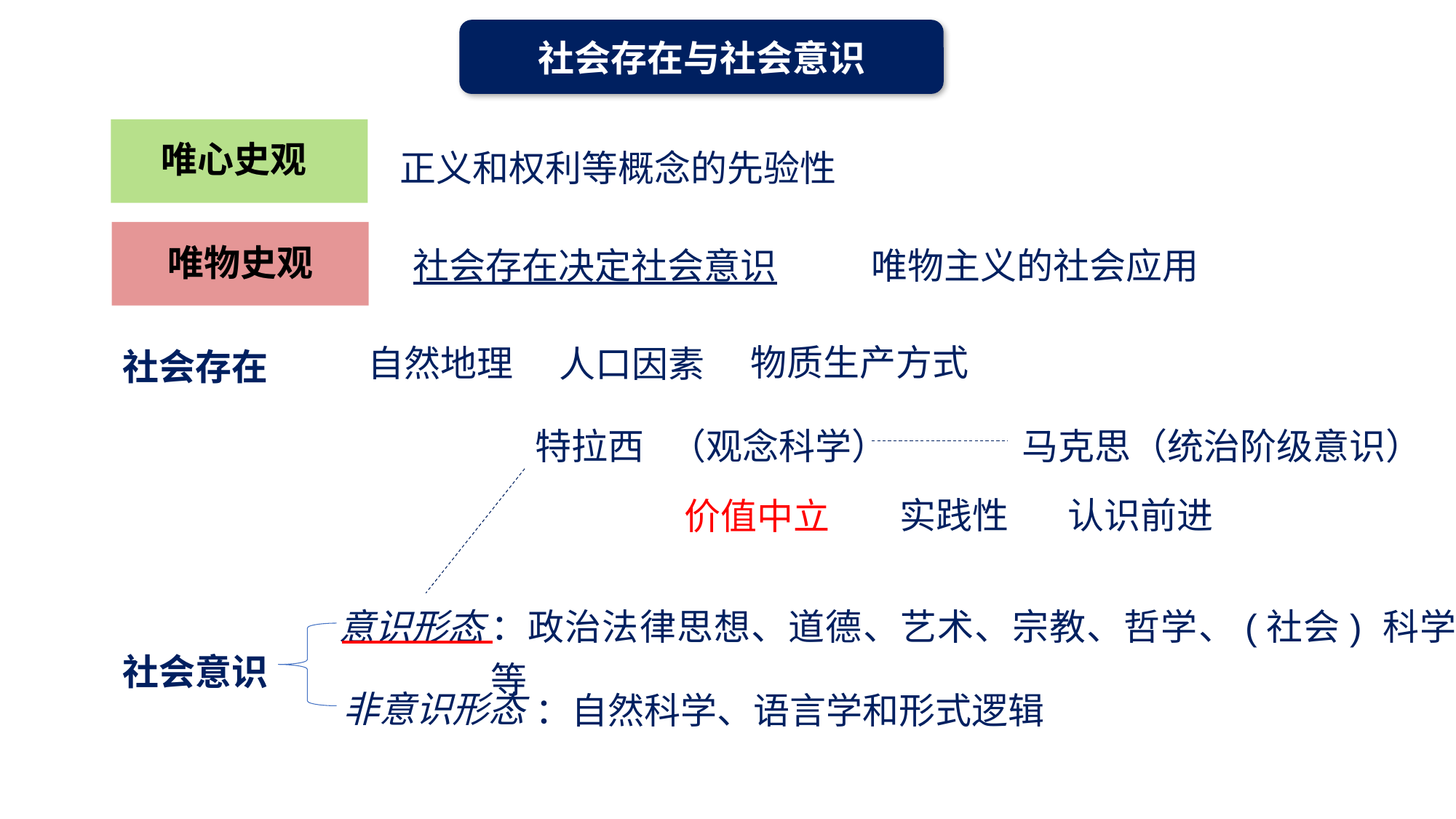

社会存在与社会意识

 唯心史观
正义和权利等概念的先验性

唯物史观
社会存在决定社会意识
唯物主义的社会应用
物质生产方式
自然地理
人口因素
社会存在
特拉西
（观念科学）
马克思（统治阶级意识）
实践性
认识前进
价值中立
：政治法律思想、道德、艺术、宗教、哲学、(社会) 科学等
意识形态

社会意识
非意识形态
：自然科学、语言学和形式逻辑